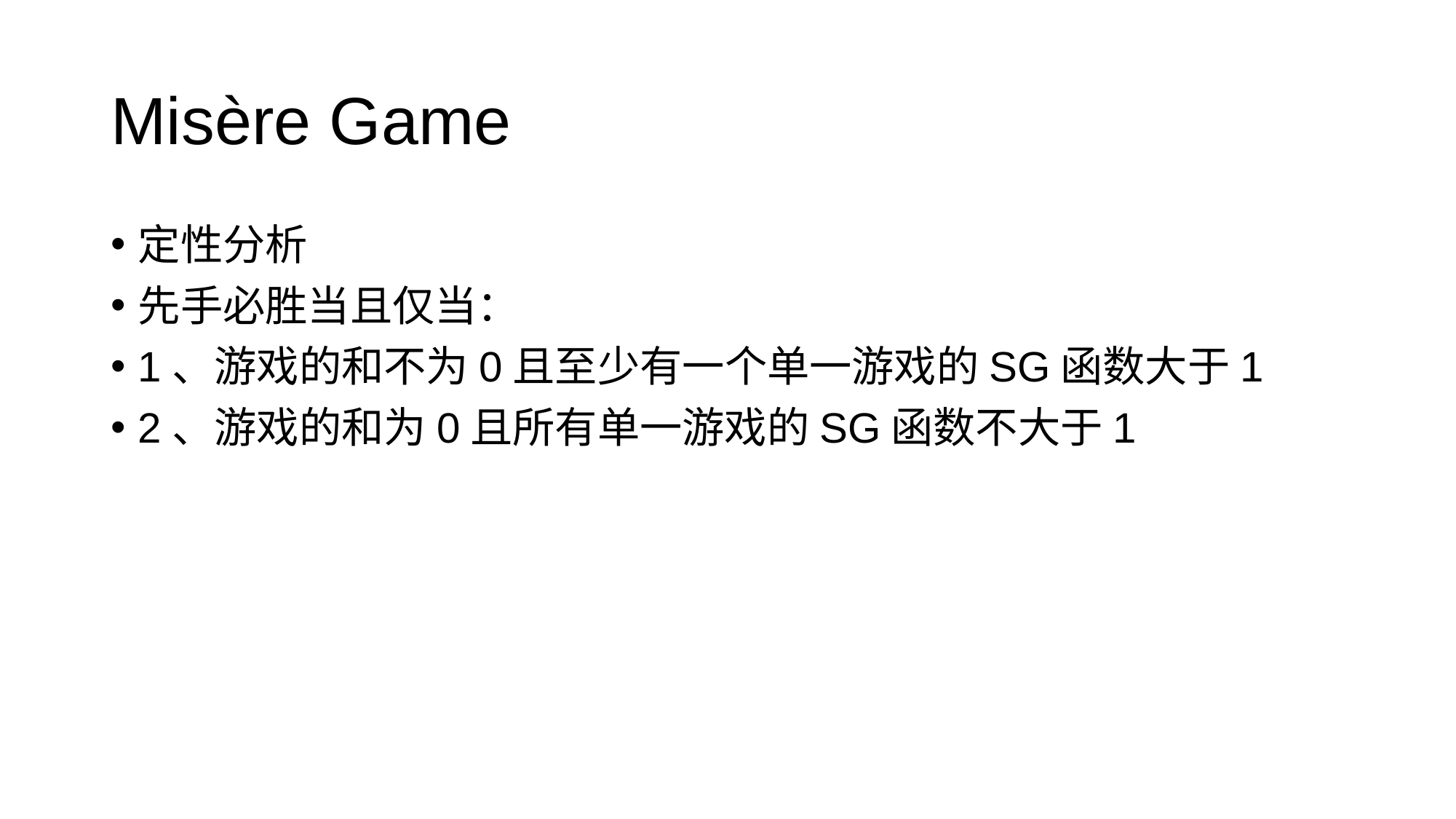

# Misère Game
定性分析
先手必胜当且仅当：
1、游戏的和不为0且至少有一个单一游戏的SG函数大于1
2、游戏的和为0且所有单一游戏的SG函数不大于1